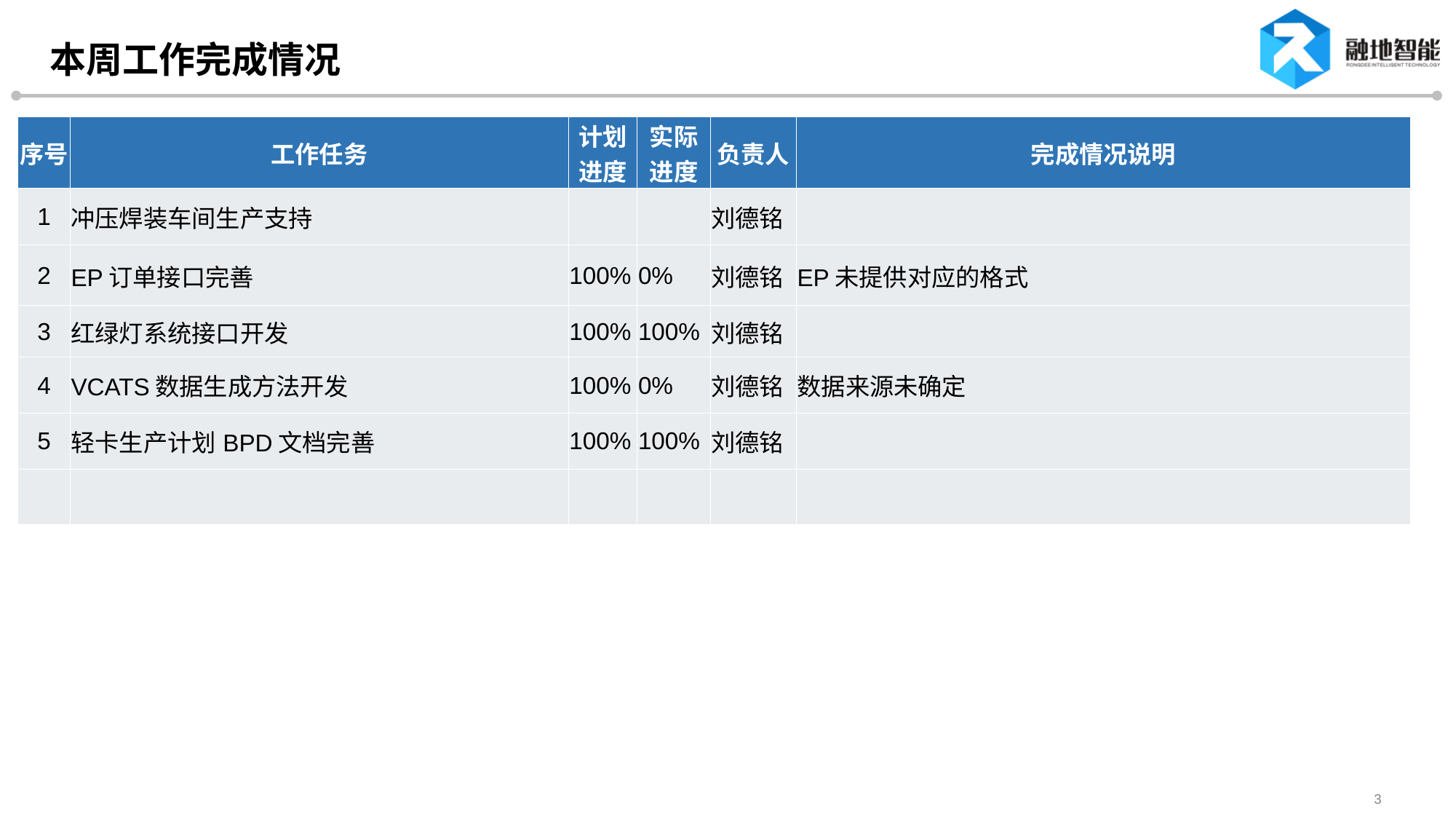

# 本周工作完成情况
| 序号 | 工作任务 | 计划进度 | 实际进度 | 负责人 | 完成情况说明 |
| --- | --- | --- | --- | --- | --- |
| 1 | 冲压焊装车间生产支持 |  |  | 刘德铭 |  |
| 2 | EP订单接口完善 | 100% | 0% | 刘德铭 | EP未提供对应的格式 |
| 3 | 红绿灯系统接口开发 | 100% | 100% | 刘德铭 |  |
| 4 | VCATS数据生成方法开发 | 100% | 0% | 刘德铭 | 数据来源未确定 |
| 5 | 轻卡生产计划BPD文档完善 | 100% | 100% | 刘德铭 |  |
|  |  |  |  |  |  |
|  |  |  |  |  |  |